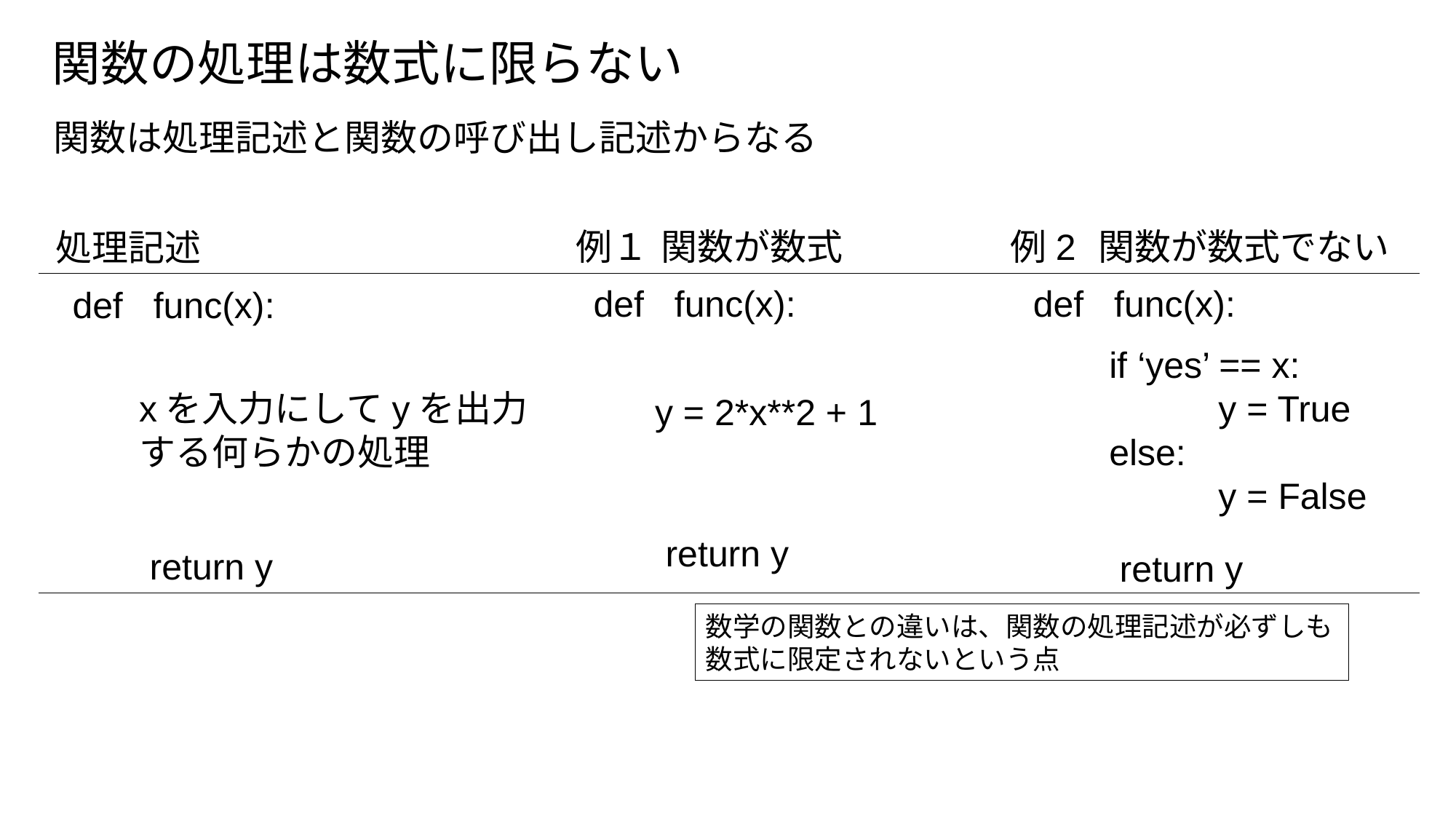

関数の処理は数式に限らない
関数は処理記述と関数の呼び出し記述からなる
関数が数式でない
関数が数式
例１
例2
処理記述
def   func(x):
def   func(x):
def   func(x):
if ‘yes’ == x:
	y = True
else:
	y = False

xを入力にしてyを出力する何らかの処理
y = 2*x**2 + 1
return y
return y
return y
数学の関数との違いは、関数の処理記述が必ずしも数式に限定されないという点